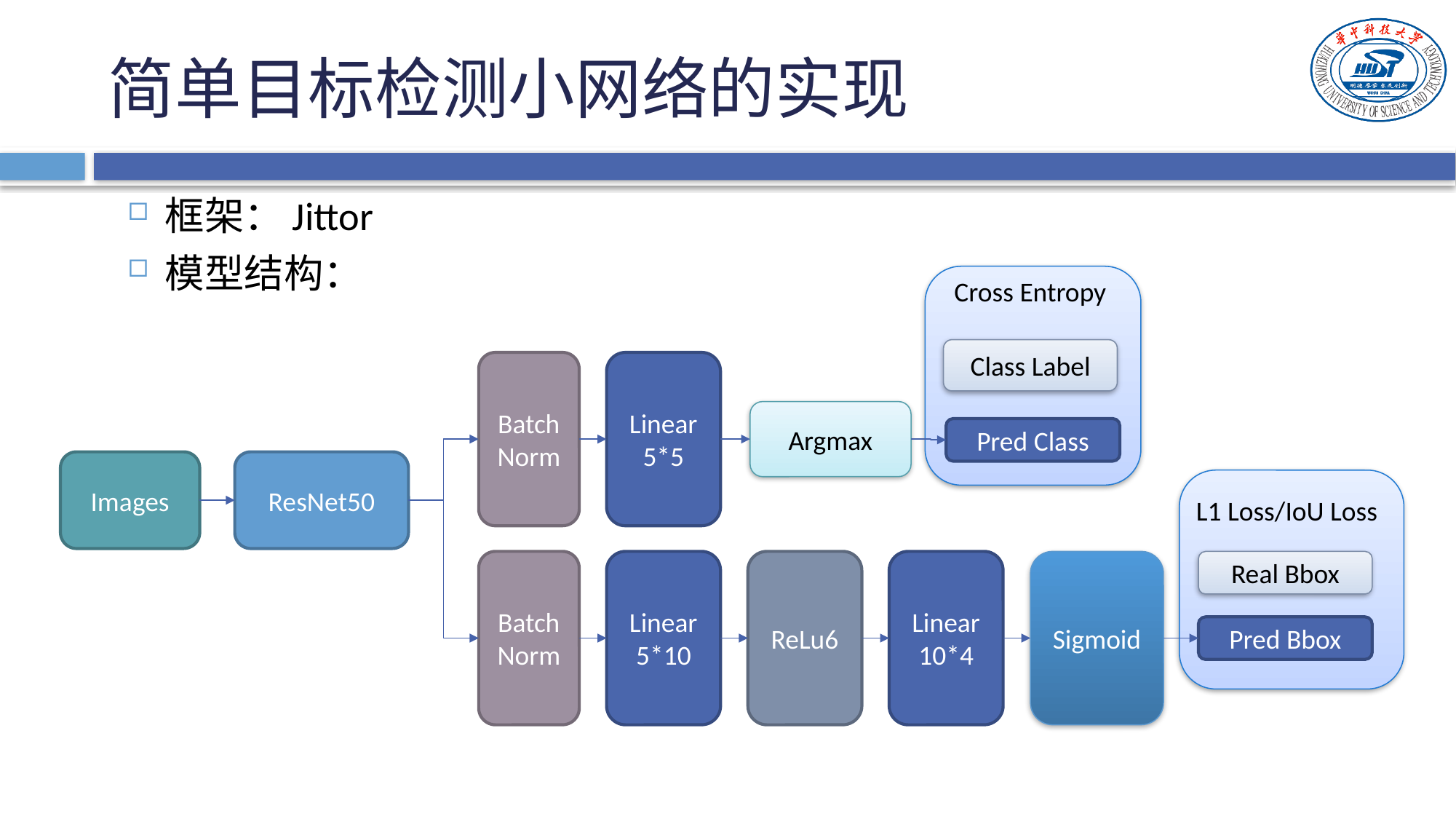

# 简单目标检测小网络的实现
框架：Jittor
模型结构：

Cross Entropy
Class Label
Linear
5*5
BatchNorm
Argmax
Pred Class
Images
ResNet50

L1 Loss/IoU Loss
BatchNorm
Linear
5*10
ReLu6
Linear
10*4
Sigmoid
Real Bbox
Pred Bbox